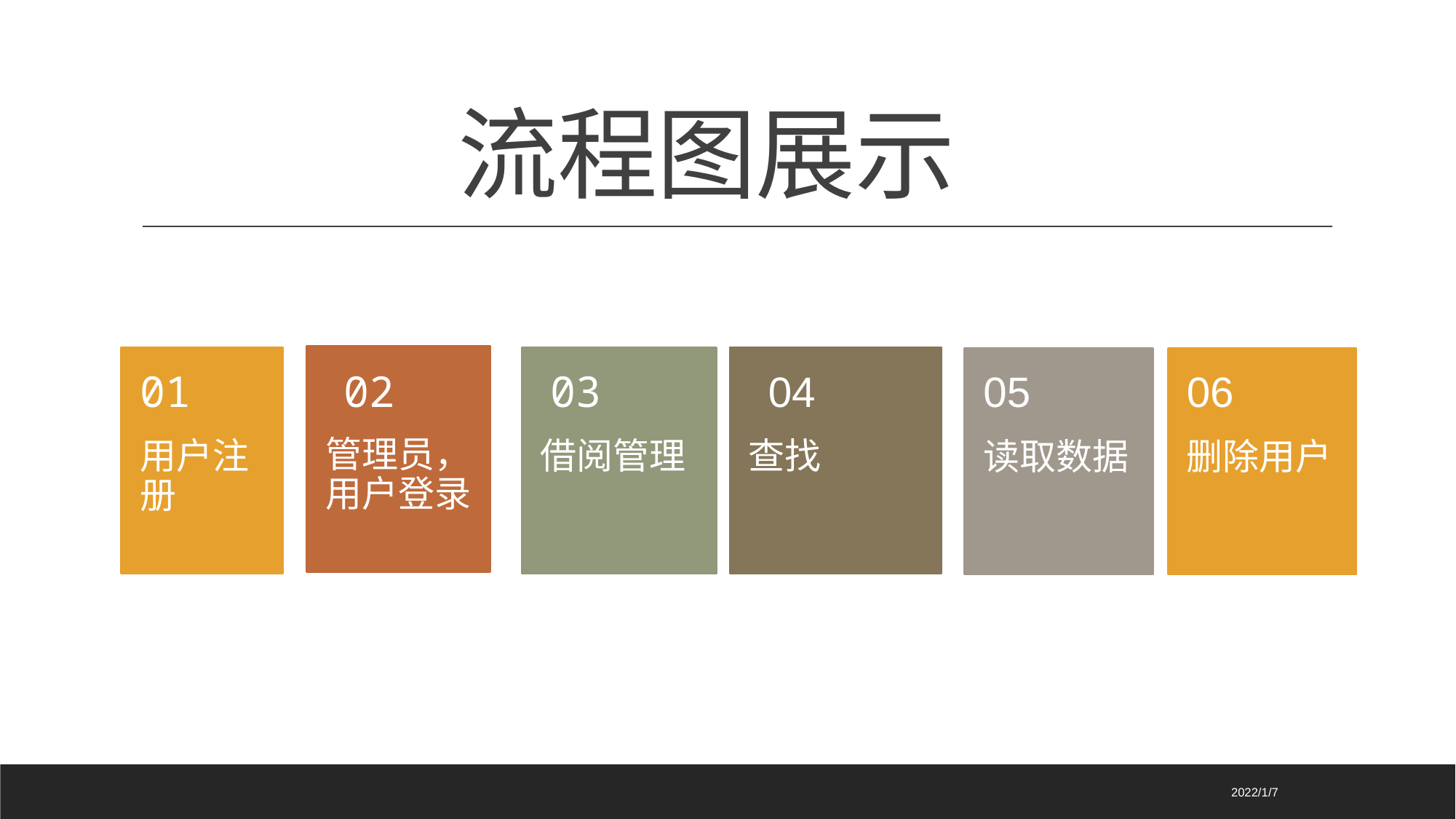

# 流程图展示
用户注册
01
管理员，用户登录
02
借阅管理
03
查找
04
读取数据
05
删除用户
06
2022/1/7